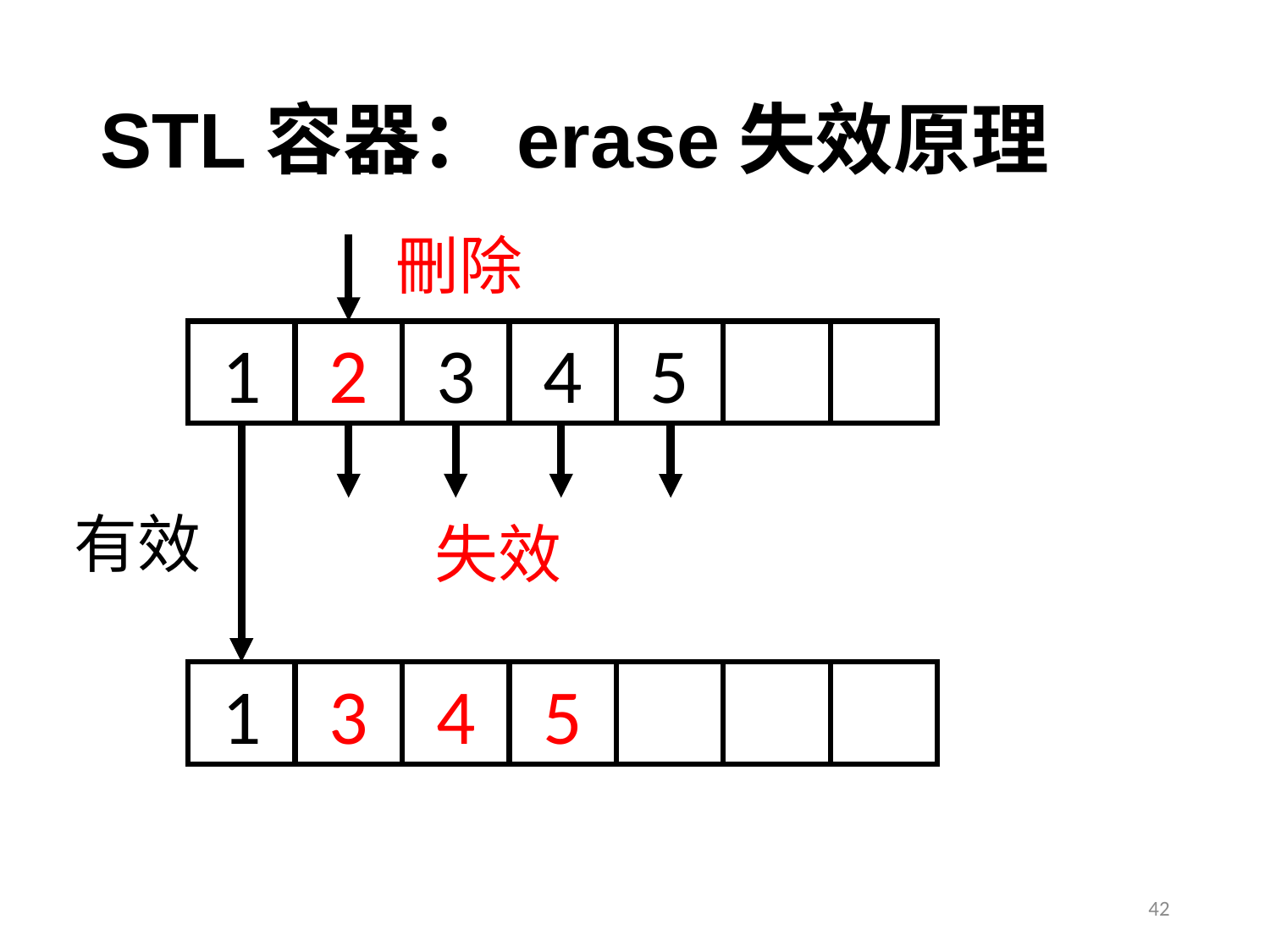

# STL容器：erase失效原理
刪除
1
2
3
4
5

有效
失效
1
3
4
5

42